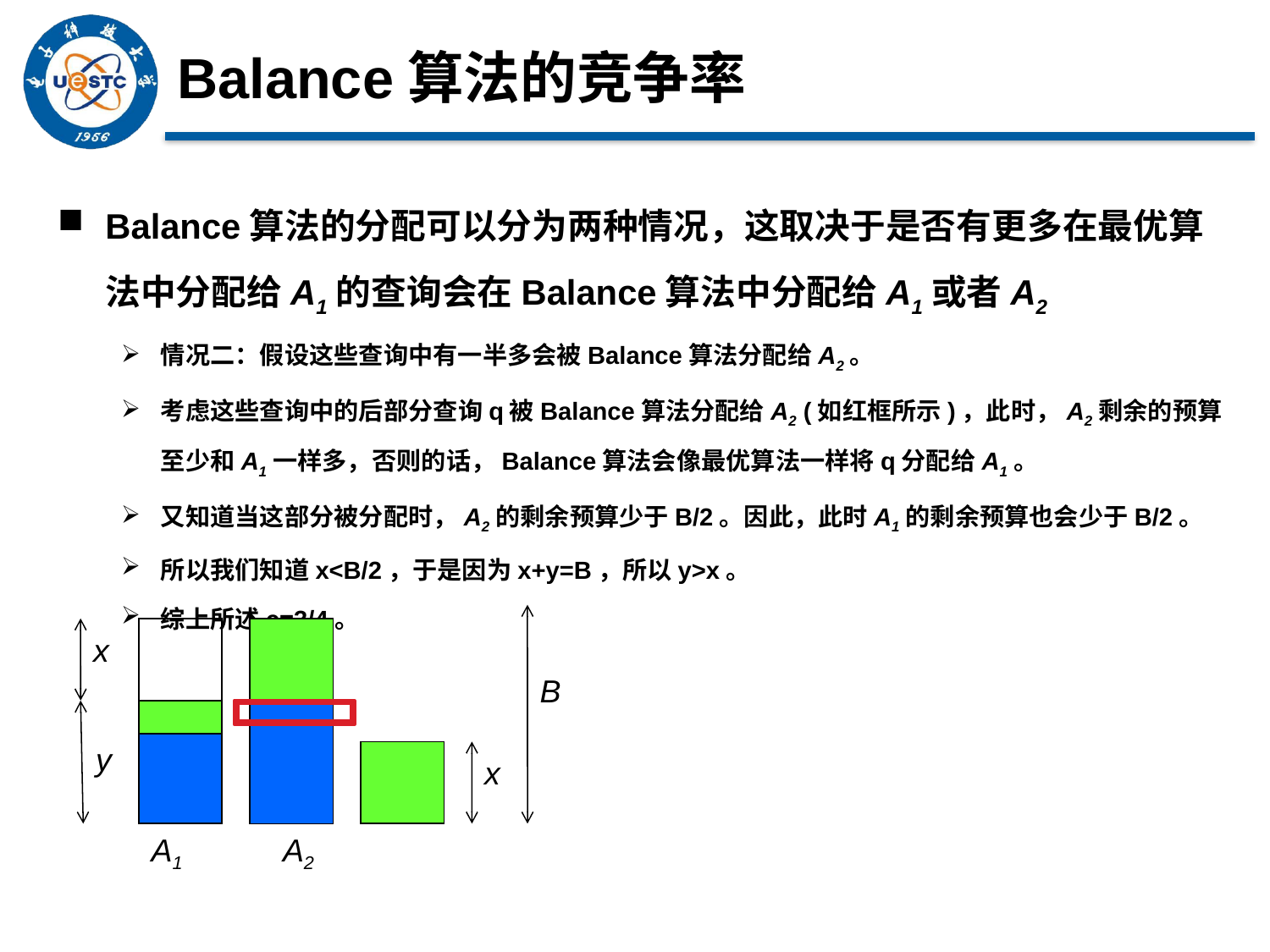

# Balance算法的竞争率
Balance算法的分配可以分为两种情况，这取决于是否有更多在最优算法中分配给A1的查询会在Balance算法中分配给A1或者A2
情况二：假设这些查询中有一半多会被Balance算法分配给A2。
考虑这些查询中的后部分查询q被Balance算法分配给A2 (如红框所示)，此时，A2剩余的预算至少和A1一样多，否则的话，Balance算法会像最优算法一样将q分配给A1。
又知道当这部分被分配时，A2的剩余预算少于B/2。因此，此时A1的剩余预算也会少于B/2。
所以我们知道x<B/2，于是因为x+y=B，所以y>x。
综上所述c=3/4。

x
B

y

x
A1
A2